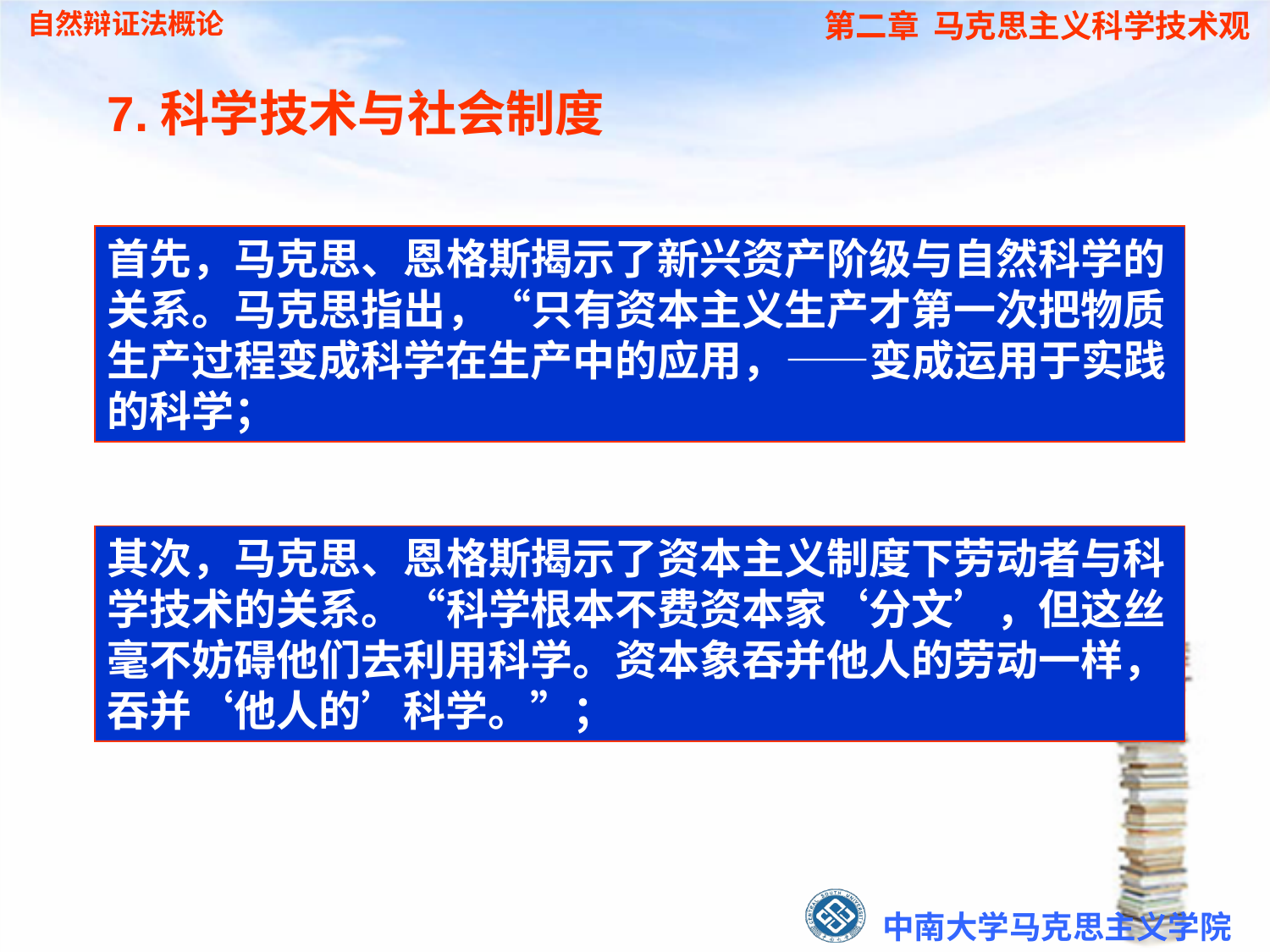

7.科学技术与社会制度
首先，马克思、恩格斯揭示了新兴资产阶级与自然科学的关系。马克思指出，“只有资本主义生产才第一次把物质生产过程变成科学在生产中的应用，——变成运用于实践的科学；
其次，马克思、恩格斯揭示了资本主义制度下劳动者与科学技术的关系。“科学根本不费资本家‘分文’，但这丝毫不妨碍他们去利用科学。资本象吞并他人的劳动一样，吞并‘他人的’科学。”；